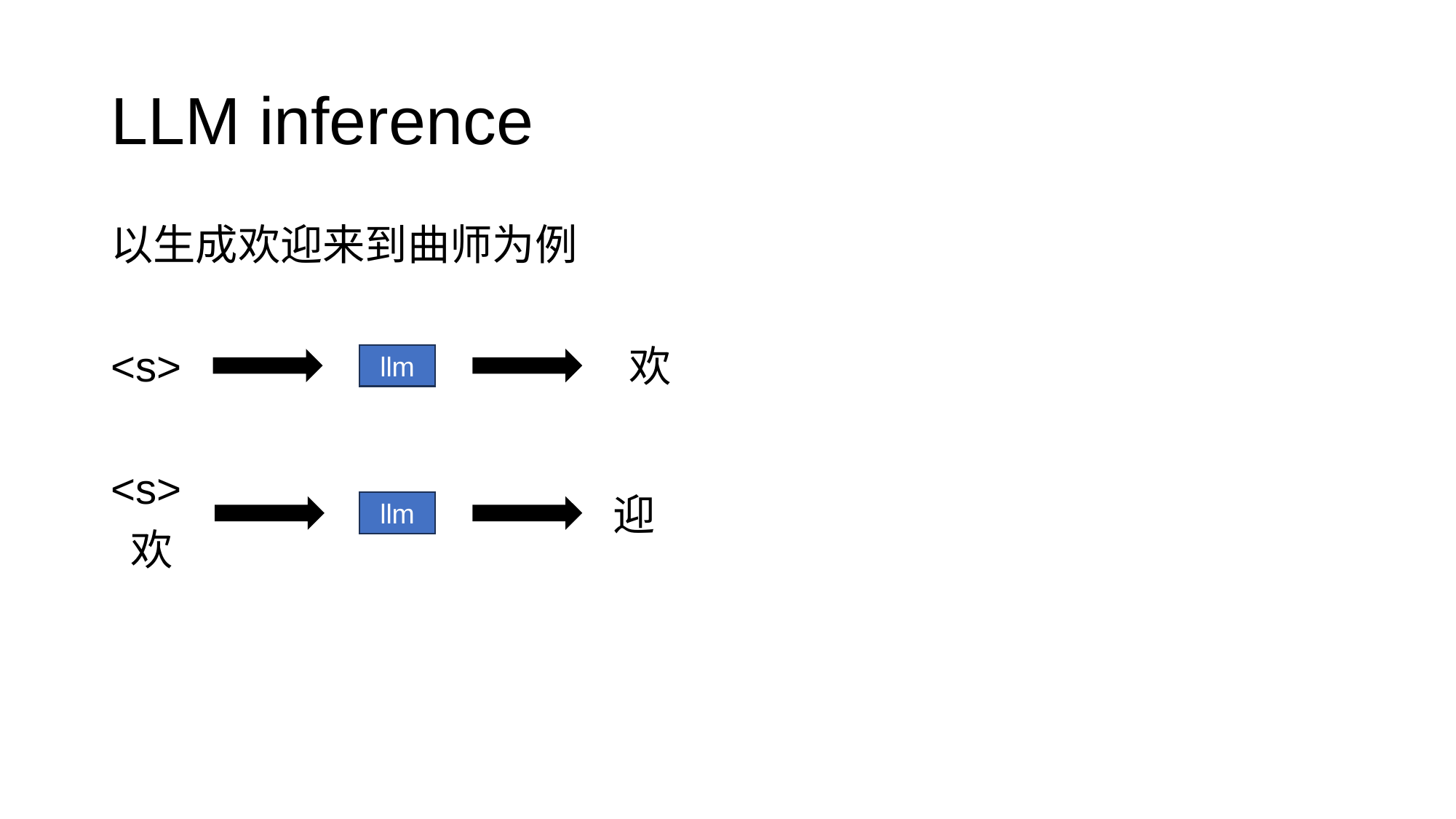

# LLM inference
以生成欢迎来到曲师为例

<s>                                     欢

<s>
 欢
llm

迎
llm